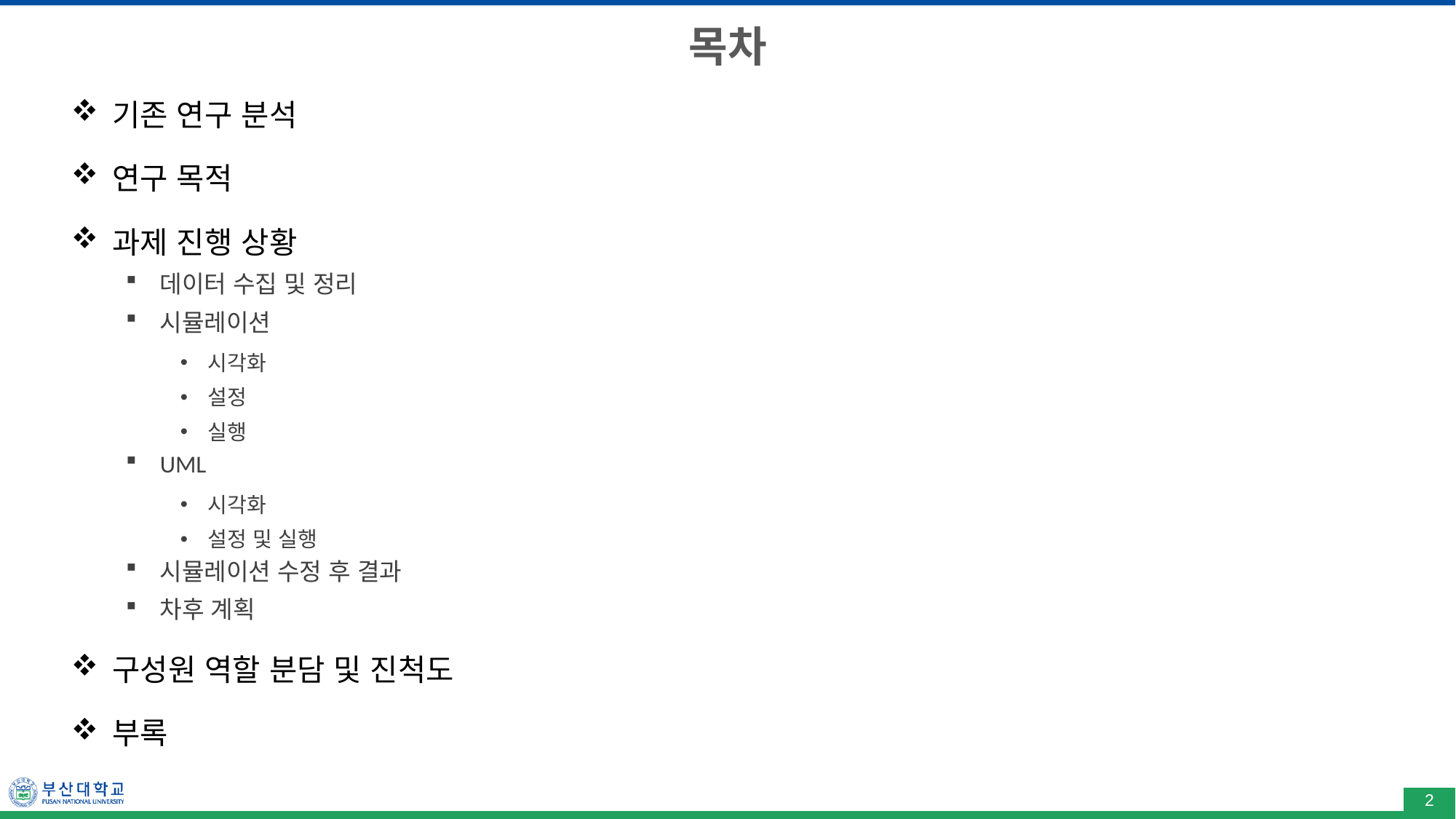

# 목차
기존 연구 분석
연구 목적
과제 진행 상황
데이터 수집 및 정리
시뮬레이션
시각화
설정
실행
UML
시각화
설정 및 실행
시뮬레이션 수정 후 결과
차후 계획
구성원 역할 분담 및 진척도
부록

2